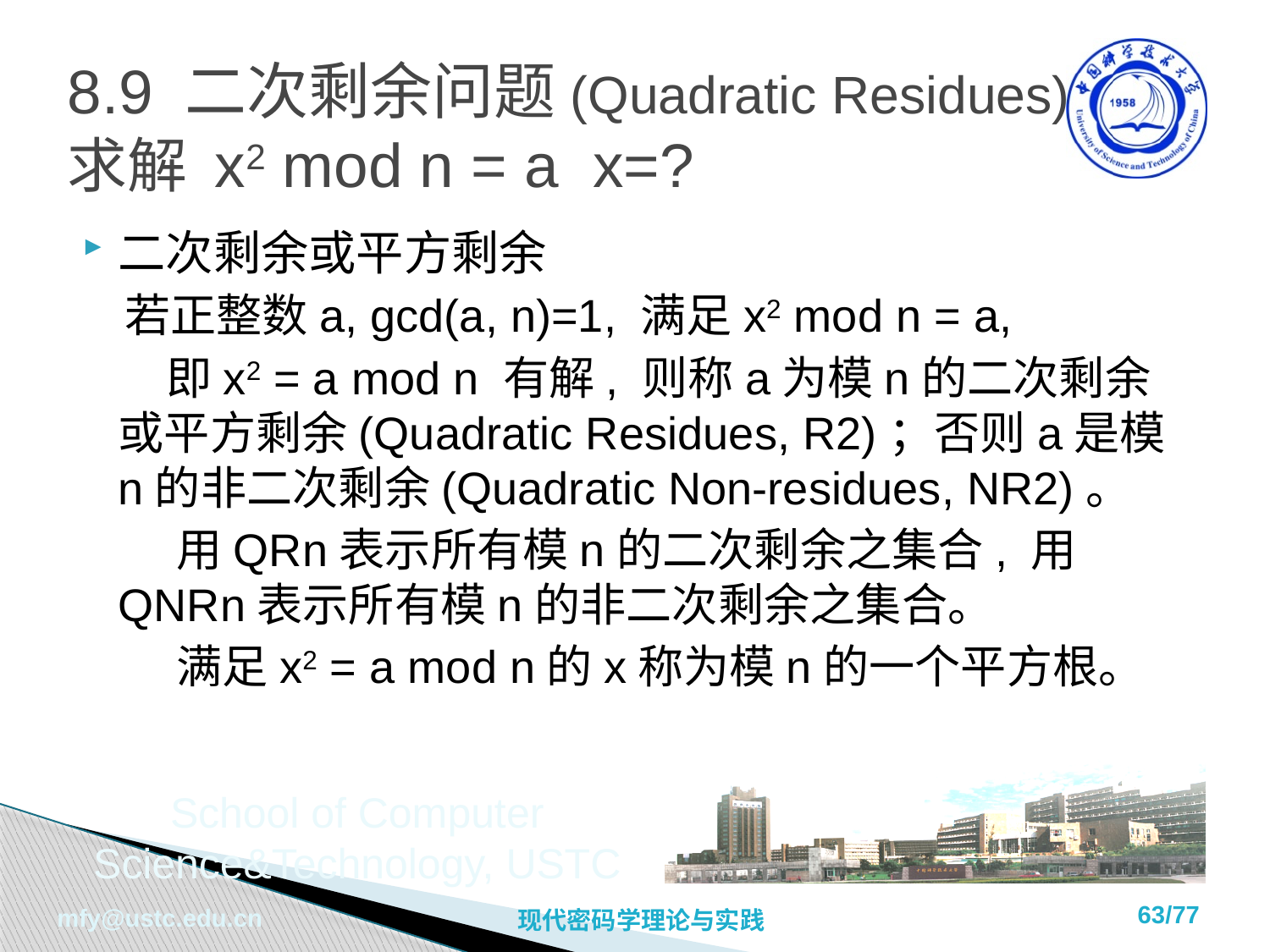

# 8.9 二次剩余问题(Quadratic Residues) 求解 x2 mod n = a  x=?
二次剩余或平方剩余
    若正整数a, gcd(a, n)=1, 满足x2 mod n = a,
       即x2 = a mod n 有解, 则称a为模n的二次剩余或平方剩余(Quadratic Residues, R2)；否则a是模n的非二次剩余(Quadratic Non-residues, NR2)。
        用QRn表示所有模n的二次剩余之集合, 用QNRn表示所有模n的非二次剩余之集合。
        满足x2 = a mod n的x称为模n的一个平方根。